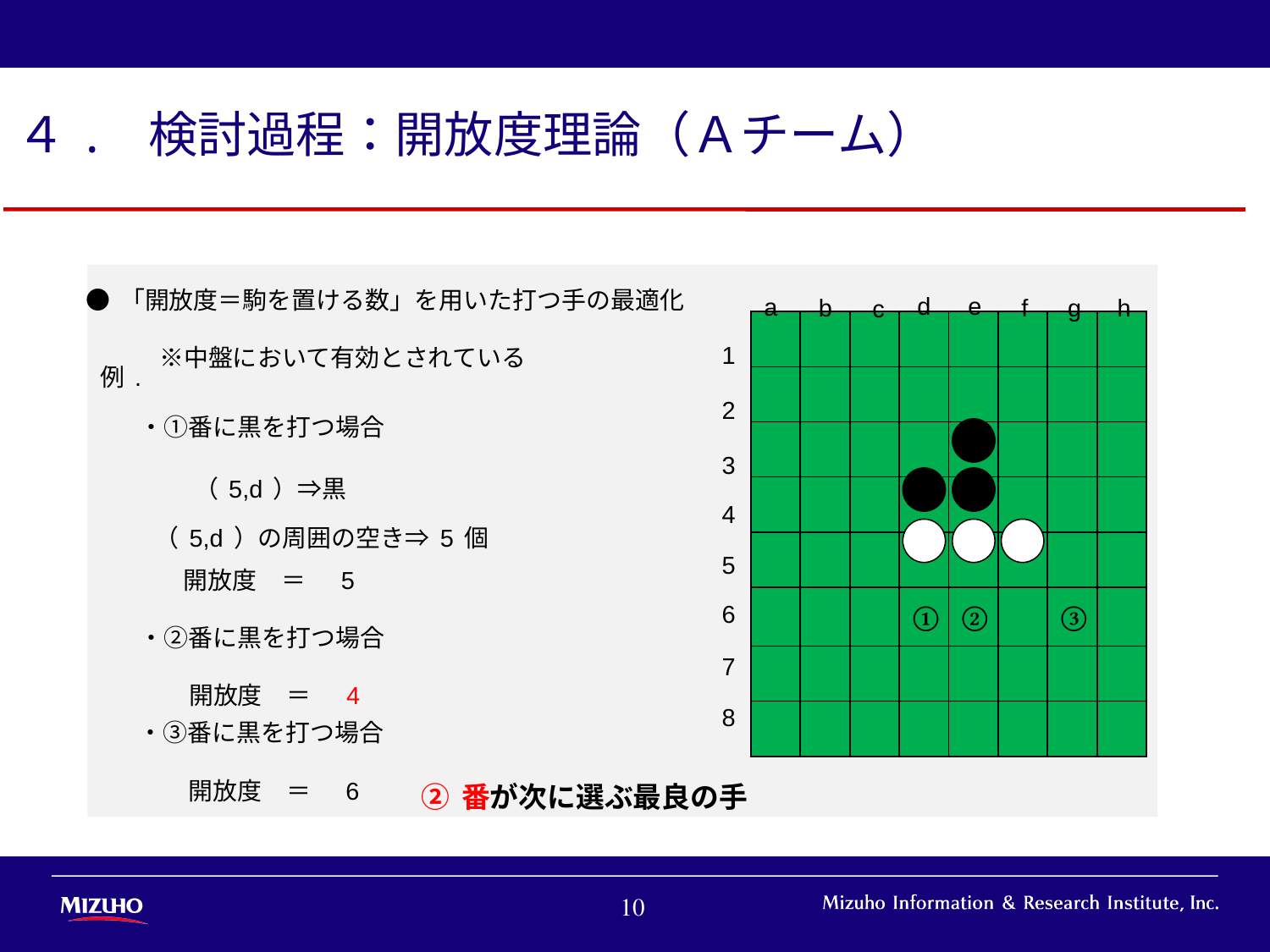

４. 検討過程：開放度理論（Ａチーム）

●「開放度＝駒を置ける数」を用いた打つ手の最適化
　　　※中盤において有効とされている
d
e
a
b
f
g
h
c

1
|  |  |  |  |  |  |  |  |
| --- | --- | --- | --- | --- | --- | --- | --- |
|  |  |  |  |  |  |  |  |
|  |  |  |  |  |  |  |  |
|  |  |  |  |  |  |  |  |
|  |  |  |  |  |  |  |  |
|  |  |  | ① | ② |  | ③ |  |
|  |  |  |  |  |  |  |  |
|  |  |  |  |  |  |  |  |
例.
2
・①番に黒を打つ場合
3

（5,d）⇒黒
4

（5,d）の周囲の空き⇒5個
5

開放度　＝　5
6
・②番に黒を打つ場合　開放度　＝　4
7
8
・③番に黒を打つ場合　開放度　＝　6
②番が次に選ぶ最良の手